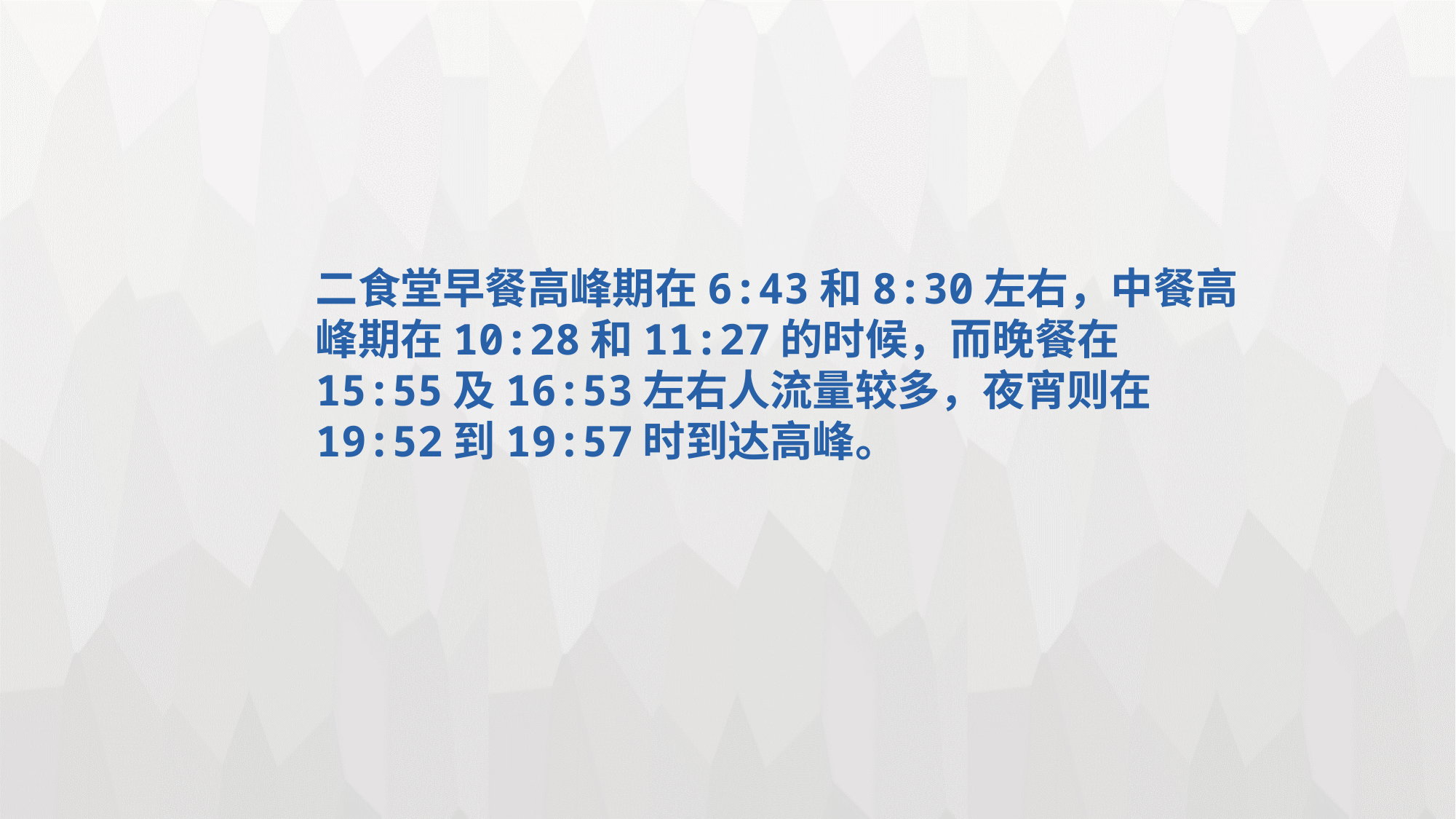

二食堂早餐高峰期在6:43和8:30左右，中餐高峰期在10:28和11:27的时候，而晚餐在15:55及16:53左右人流量较多，夜宵则在19:52到19:57时到达高峰。